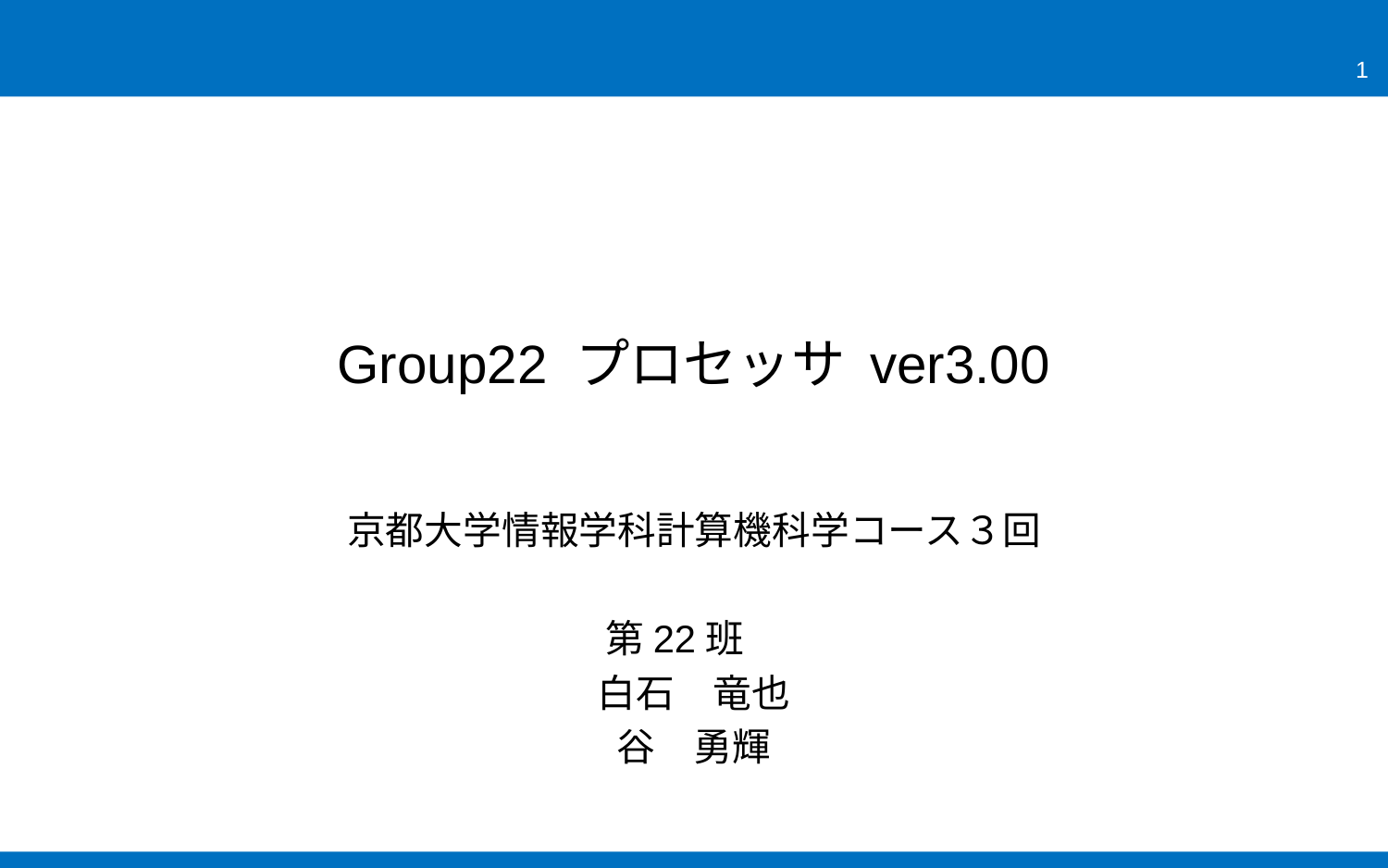

# Group22 プロセッサ ver3.00
京都大学情報学科計算機科学コース３回

第22班
白石　竜也
谷　勇輝